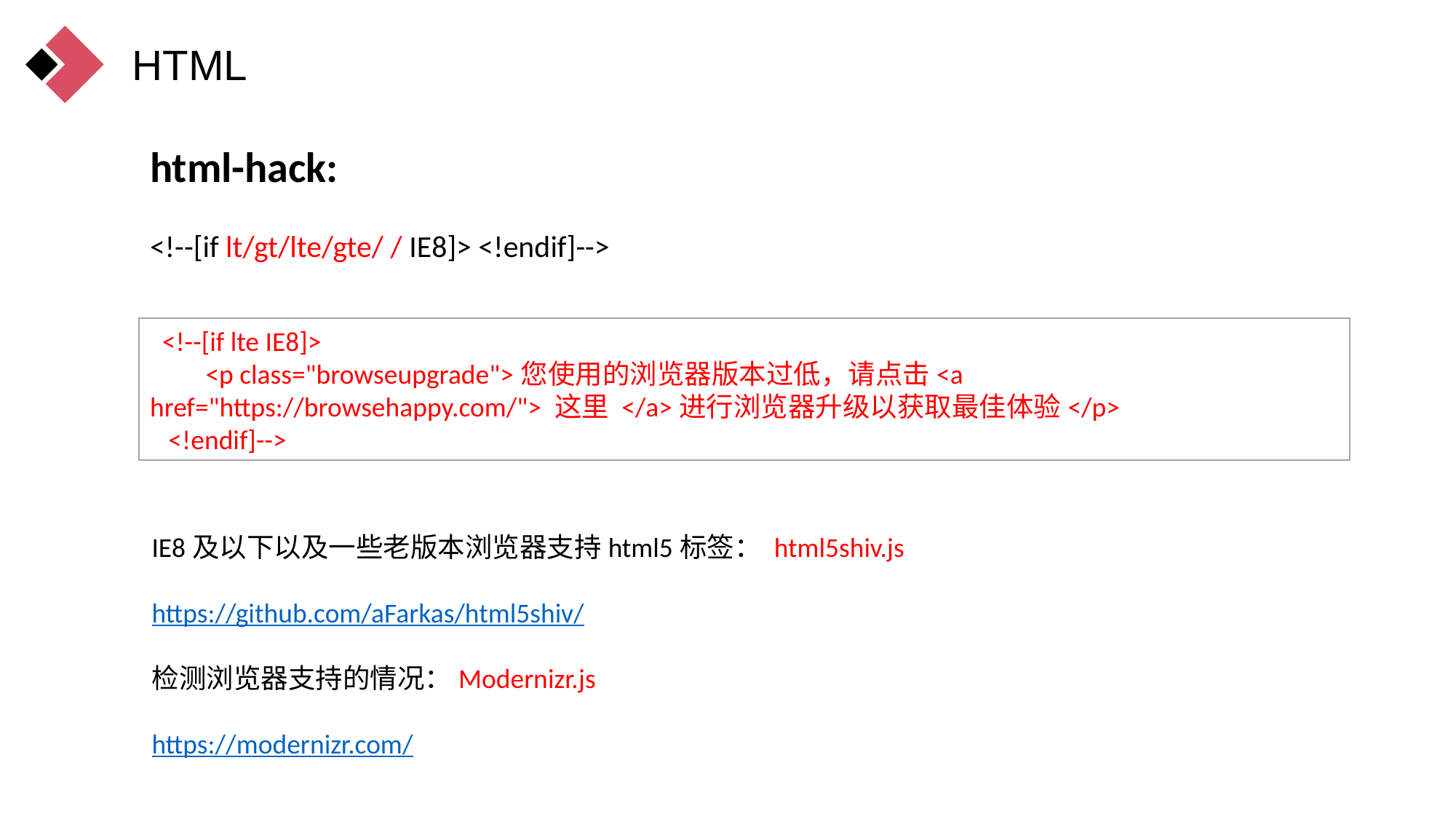

HTML

html-hack:

<!--[if lt/gt/lte/gte/ / IE8]> <!endif]-->

  <!--[if lte IE8]>
         <p class="browseupgrade">您使用的浏览器版本过低，请点击<a href="https://browsehappy.com/"> 这里 </a>进行浏览器升级以获取最佳体验</p>
   <!endif]-->
IE8及以下以及一些老版本浏览器支持html5标签： html5shiv.js

https://github.com/aFarkas/html5shiv/

检测浏览器支持的情况：Modernizr.js

https://modernizr.com/